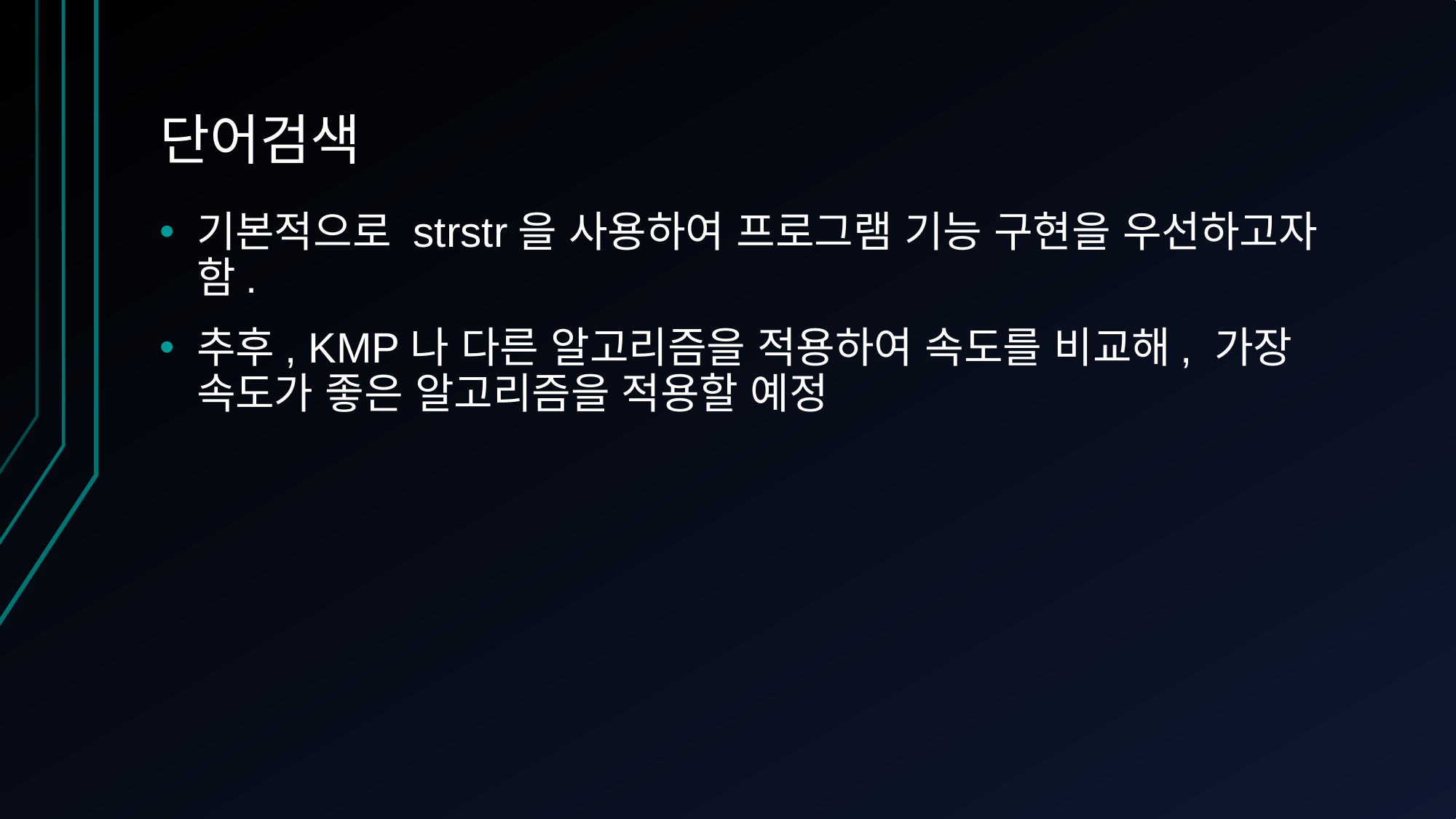

# 단어검색
기본적으로 strstr을 사용하여 프로그램 기능 구현을 우선하고자 함.
추후, KMP나 다른 알고리즘을 적용하여 속도를 비교해, 가장 속도가 좋은 알고리즘을 적용할 예정